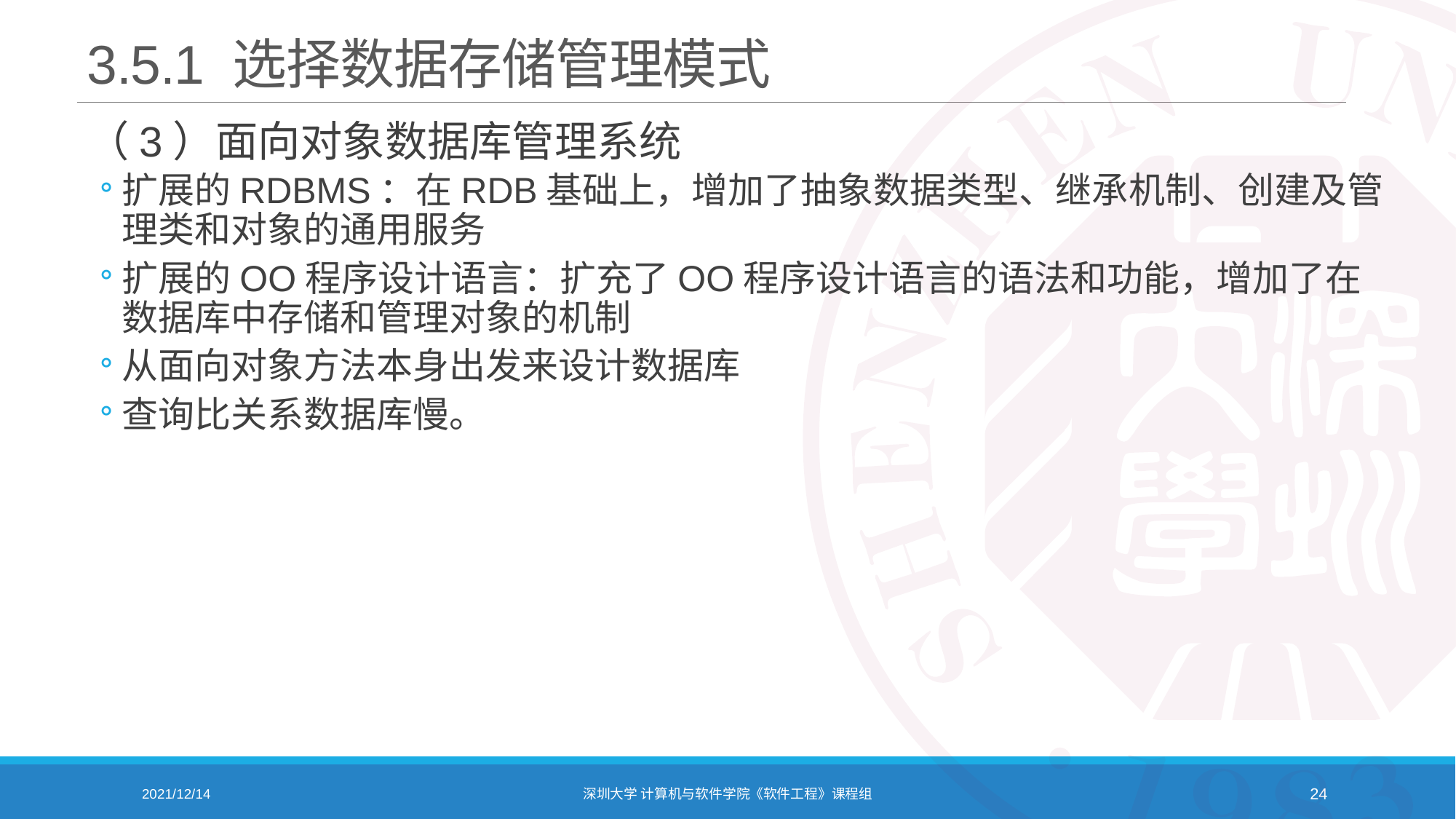

# 3.5.1 选择数据存储管理模式
（3）面向对象数据库管理系统
扩展的RDBMS：在RDB基础上，增加了抽象数据类型、继承机制、创建及管理类和对象的通用服务
扩展的OO程序设计语言：扩充了OO程序设计语言的语法和功能，增加了在数据库中存储和管理对象的机制
从面向对象方法本身出发来设计数据库
查询比关系数据库慢。
2021/12/14
深圳大学 计算机与软件学院《软件工程》课程组
24